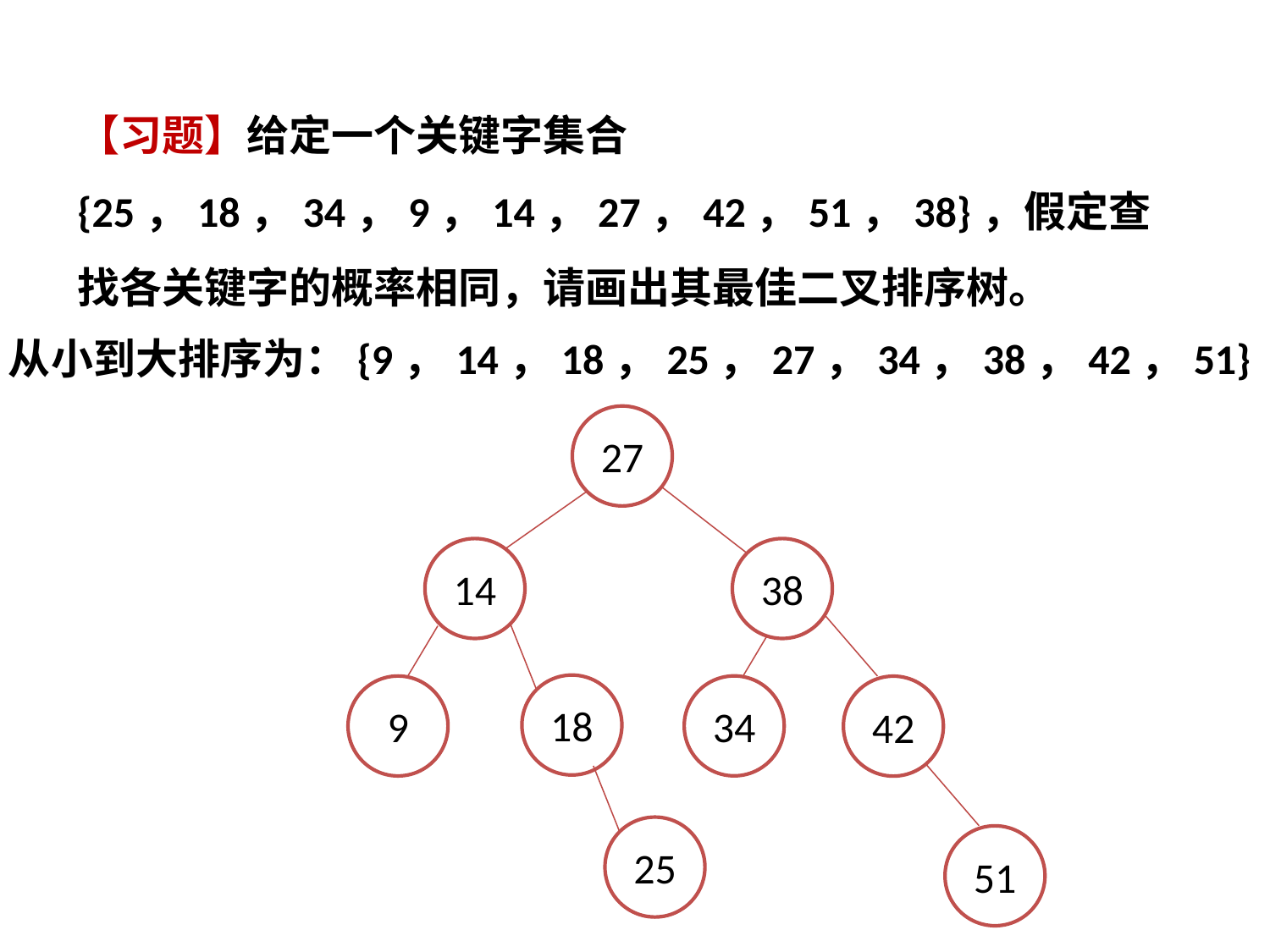

【习题】给定一个关键字集合{25，18，34，9，14，27，42，51，38}，假定查找各关键字的概率相同，请画出其最佳二叉排序树。
从小到大排序为：{9，14，18，25，27，34，38，42，51}
27
14
38
18
34
9
42
25
51